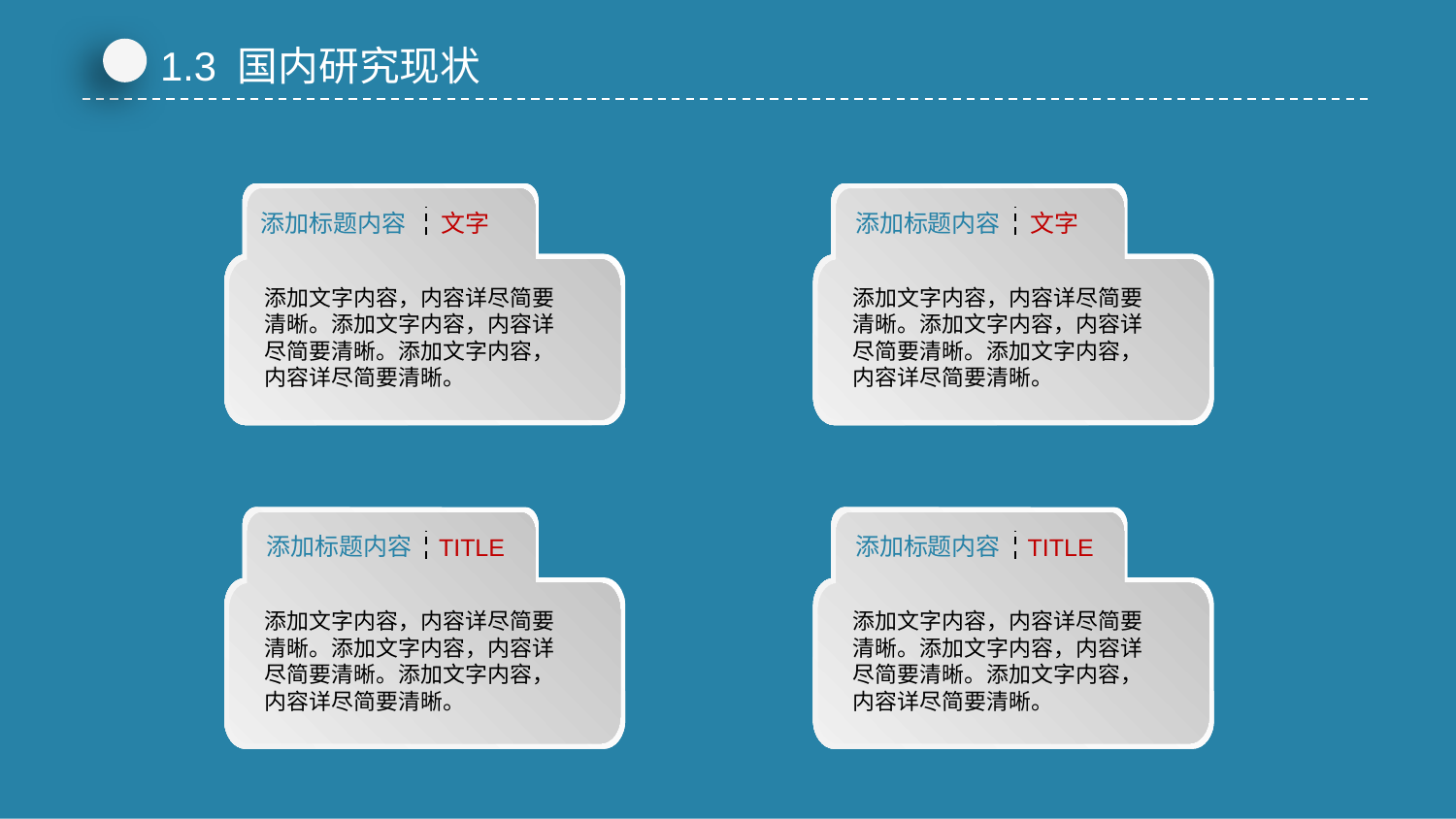

1.3 国内研究现状

添加标题内容
添加标题内容
文字
文字
添加文字内容，内容详尽简要
清晰。添加文字内容，内容详
尽简要清晰。添加文字内容，
内容详尽简要清晰。
添加文字内容，内容详尽简要
清晰。添加文字内容，内容详
尽简要清晰。添加文字内容，
内容详尽简要清晰。

添加标题内容
添加标题内容
TITLE
TITLE
添加文字内容，内容详尽简要
清晰。添加文字内容，内容详
尽简要清晰。添加文字内容，
内容详尽简要清晰。
添加文字内容，内容详尽简要
清晰。添加文字内容，内容详
尽简要清晰。添加文字内容，
内容详尽简要清晰。
延时符